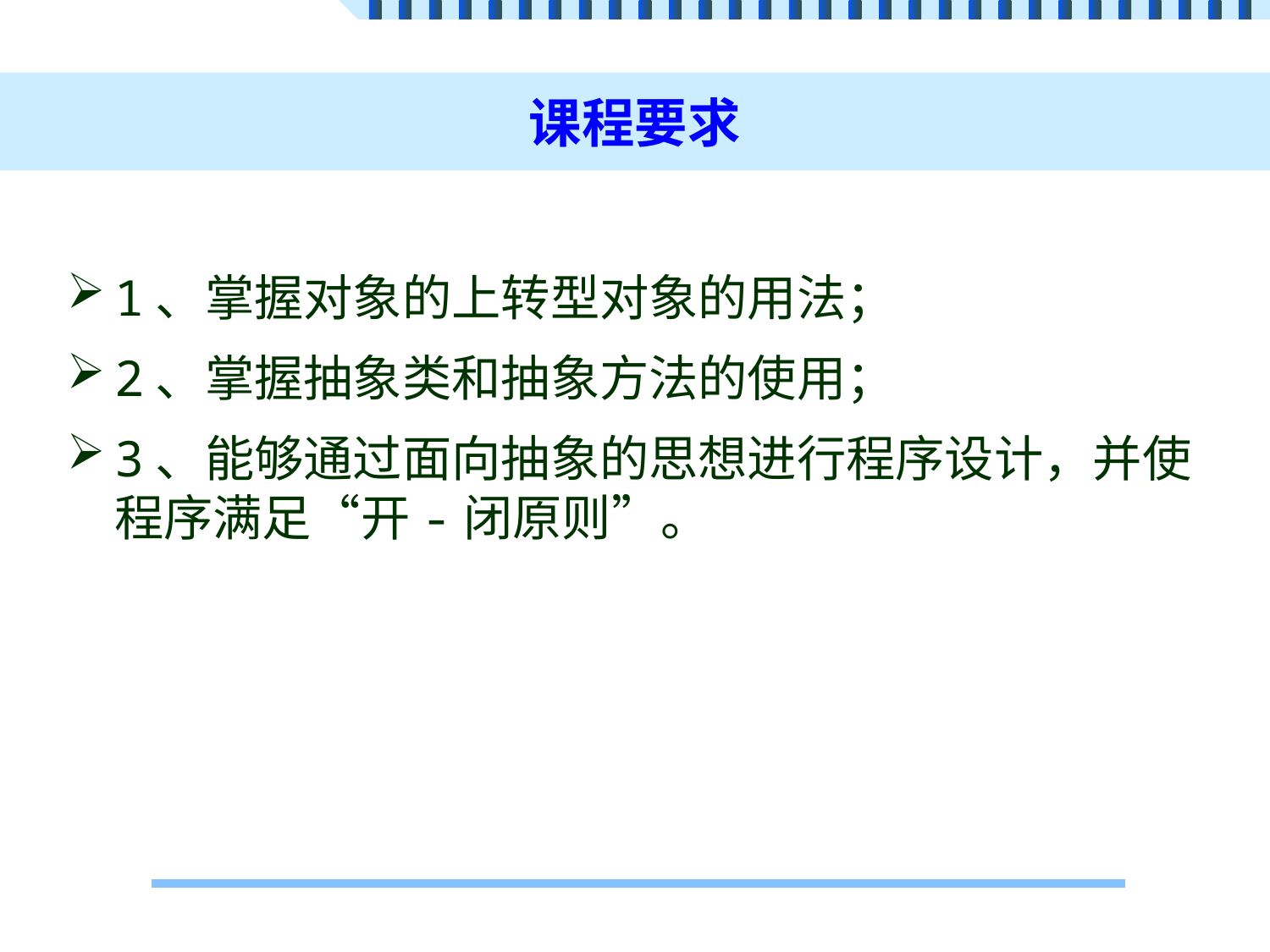

# 课程要求
1、掌握对象的上转型对象的用法；
2、掌握抽象类和抽象方法的使用；
3、能够通过面向抽象的思想进行程序设计，并使程序满足“开-闭原则”。